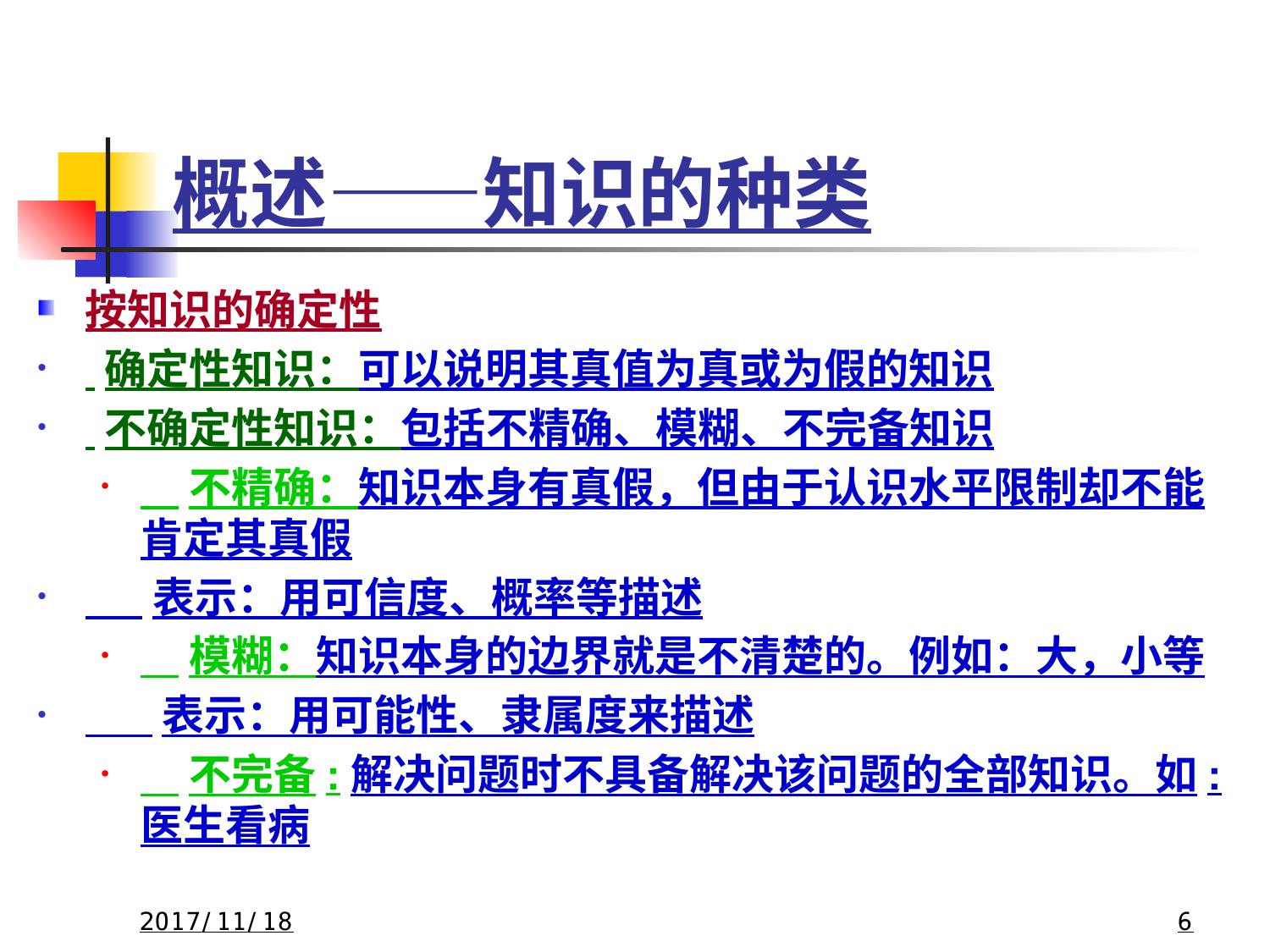

# 概述——知识的种类
按知识的确定性
 确定性知识：可以说明其真值为真或为假的知识
 不确定性知识：包括不精确、模糊、不完备知识
    不精确：知识本身有真假，但由于认识水平限制却不能肯定其真假
      表示：用可信度、概率等描述
    模糊：知识本身的边界就是不清楚的。例如：大，小等
       表示：用可能性、隶属度来描述
    不完备:解决问题时不具备解决该问题的全部知识。如:医生看病

2017/11/18
6